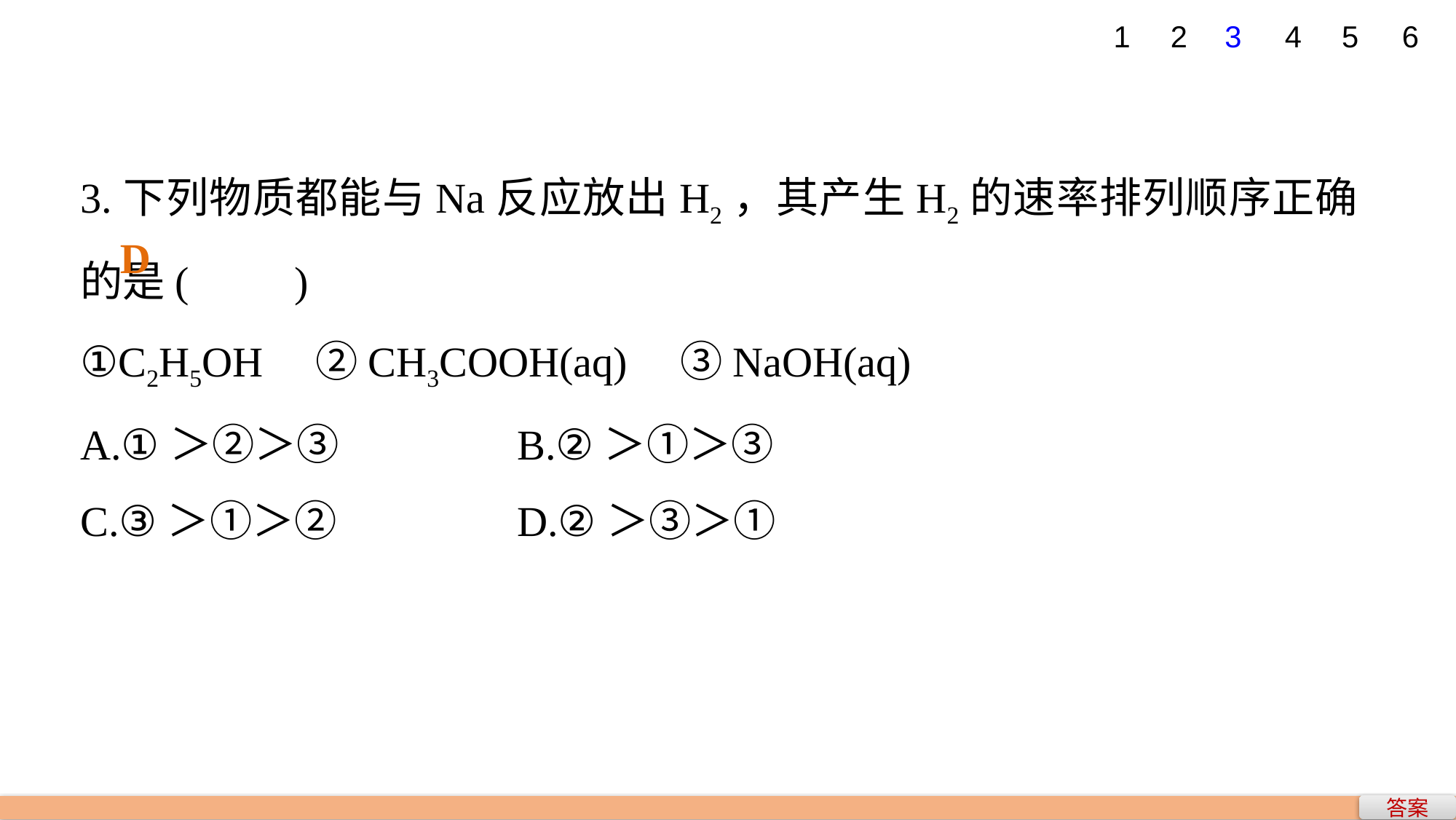

1
2
3
4
5
6
3.下列物质都能与Na反应放出H2，其产生H2的速率排列顺序正确的是(　　)
①C2H5OH　②CH3COOH(aq)　③NaOH(aq)
A.①＞②＞③  			B.②＞①＞③
C.③＞①＞②  			D.②＞③＞①
D
答案